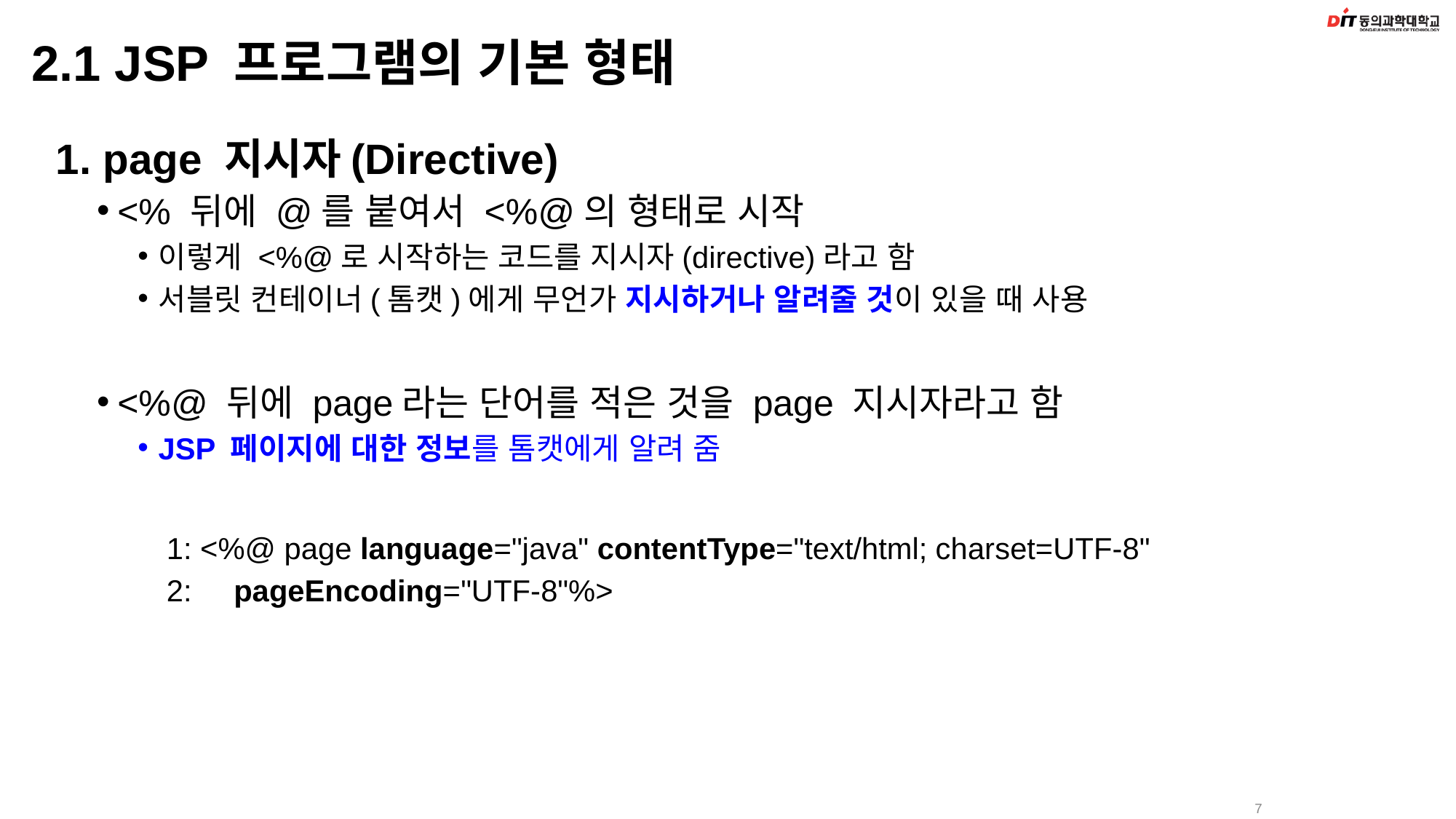

# 2.1 JSP 프로그램의 기본 형태
1. page 지시자(Directive)
<% 뒤에 @를 붙여서 <%@의 형태로 시작
이렇게 <%@로 시작하는 코드를 지시자(directive)라고 함
서블릿 컨테이너(톰캣)에게 무언가 지시하거나 알려줄 것이 있을 때 사용

<%@ 뒤에 page라는 단어를 적은 것을 page 지시자라고 함
JSP 페이지에 대한 정보를 톰캣에게 알려 줌

 1: <%@ page language="java" contentType="text/html; charset=UTF-8"
 2:     pageEncoding="UTF-8"%>

7